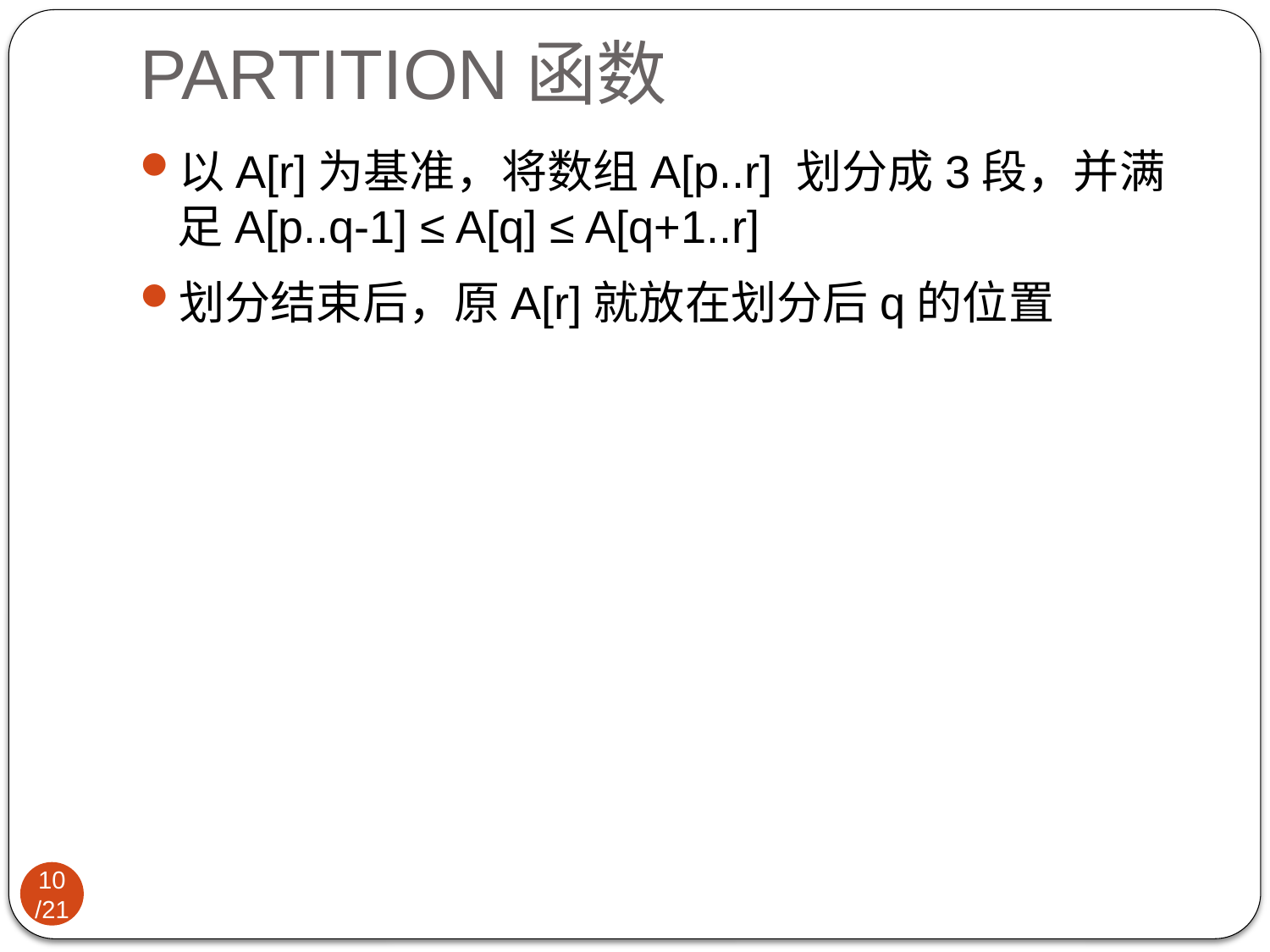

# PARTITION函数
以A[r]为基准，将数组A[p..r] 划分成3段，并满足A[p..q-1] ≤ A[q] ≤ A[q+1..r]
划分结束后，原A[r]就放在划分后q的位置
10/21